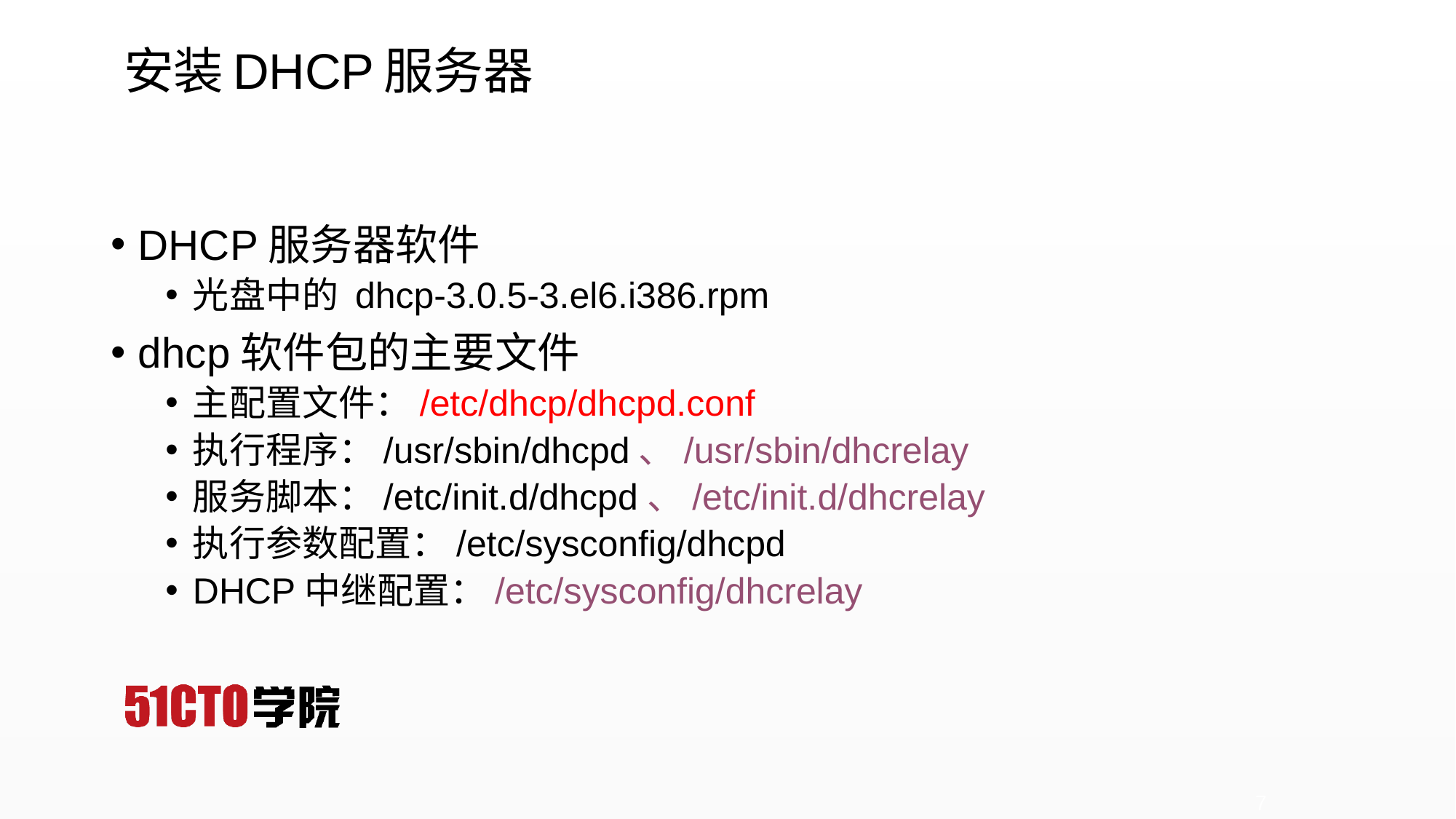

# 安装DHCP服务器
DHCP服务器软件
光盘中的 dhcp-3.0.5-3.el6.i386.rpm
dhcp软件包的主要文件
主配置文件：/etc/dhcp/dhcpd.conf
执行程序：/usr/sbin/dhcpd、/usr/sbin/dhcrelay
服务脚本：/etc/init.d/dhcpd、/etc/init.d/dhcrelay
执行参数配置：/etc/sysconfig/dhcpd
DHCP中继配置：/etc/sysconfig/dhcrelay
7